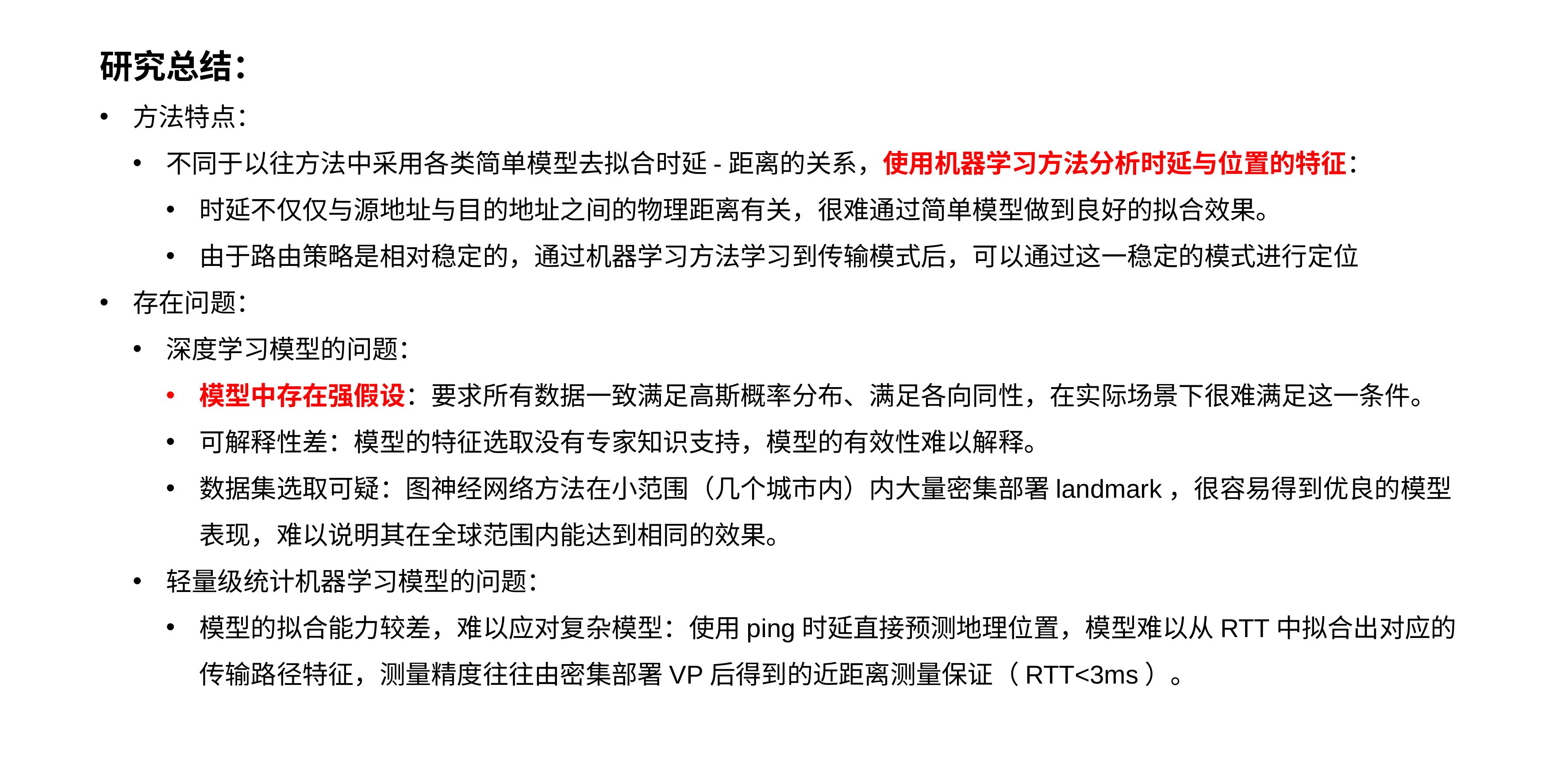

研究总结：
方法特点：
不同于以往方法中采用各类简单模型去拟合时延-距离的关系，使用机器学习方法分析时延与位置的特征：
时延不仅仅与源地址与目的地址之间的物理距离有关，很难通过简单模型做到良好的拟合效果。
由于路由策略是相对稳定的，通过机器学习方法学习到传输模式后，可以通过这一稳定的模式进行定位
存在问题：
深度学习模型的问题：
模型中存在强假设：要求所有数据一致满足高斯概率分布、满足各向同性，在实际场景下很难满足这一条件。
可解释性差：模型的特征选取没有专家知识支持，模型的有效性难以解释。
数据集选取可疑：图神经网络方法在小范围（几个城市内）内大量密集部署landmark，很容易得到优良的模型表现，难以说明其在全球范围内能达到相同的效果。
轻量级统计机器学习模型的问题：
模型的拟合能力较差，难以应对复杂模型：使用ping时延直接预测地理位置，模型难以从RTT中拟合出对应的传输路径特征，测量精度往往由密集部署VP后得到的近距离测量保证（RTT<3ms）。